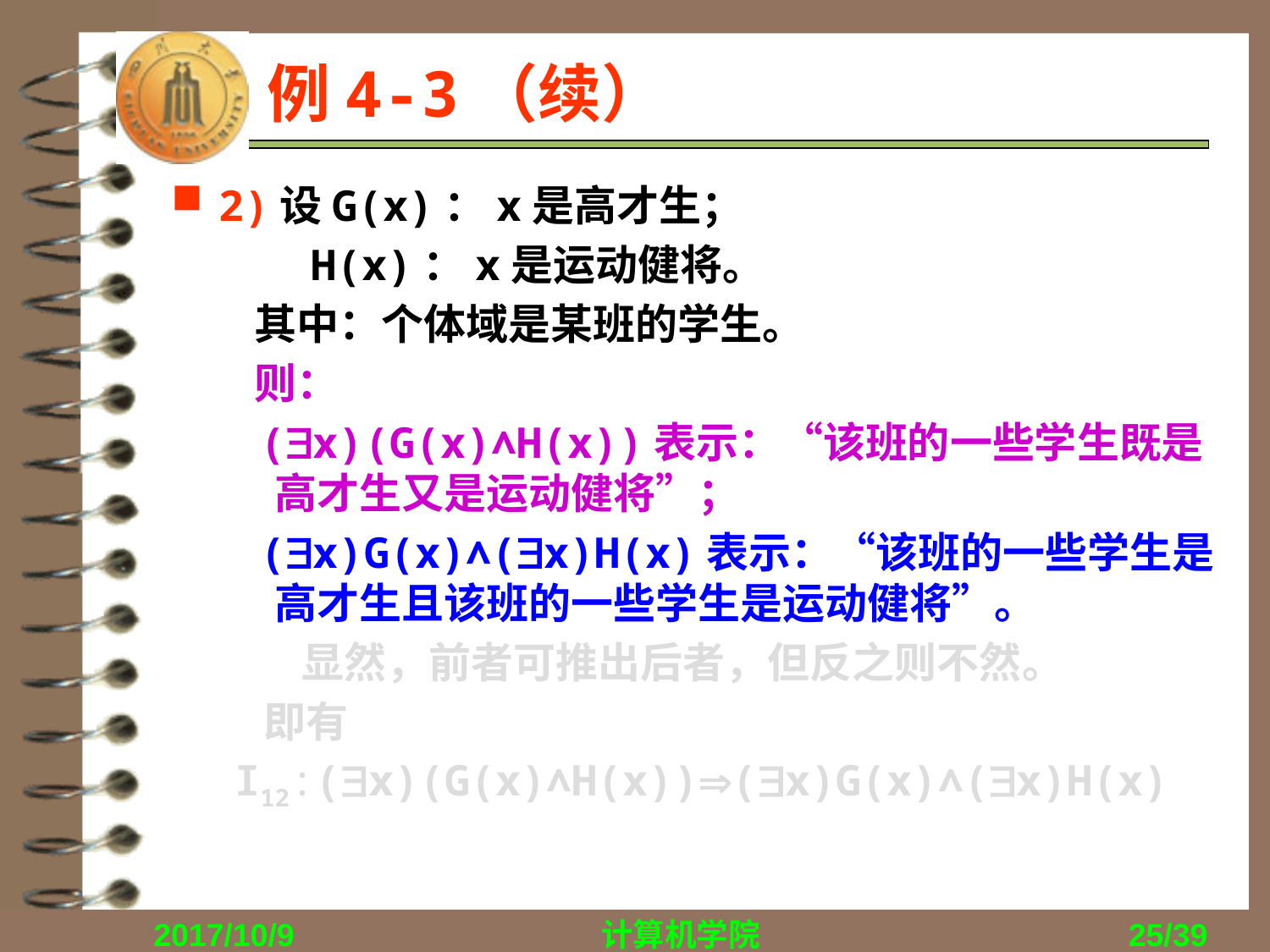

# 例4-3（续）
2)设G(x)：x是高才生；
   H(x)：x是运动健将。
 其中：个体域是某班的学生。
 则：
 (∃x)(G(x)∧H(x))表示：“该班的一些学生既是高才生又是运动健将”；
 (∃x)G(x)∧(∃x)H(x)表示：“该班的一些学生是高才生且该班的一些学生是运动健将”。
      显然，前者可推出后者，但反之则不然。
  即有
I12:(∃x)(G(x)∧H(x))⇒(∃x)G(x)∧(∃x)H(x)
2017/10/9
计算机学院
25/39